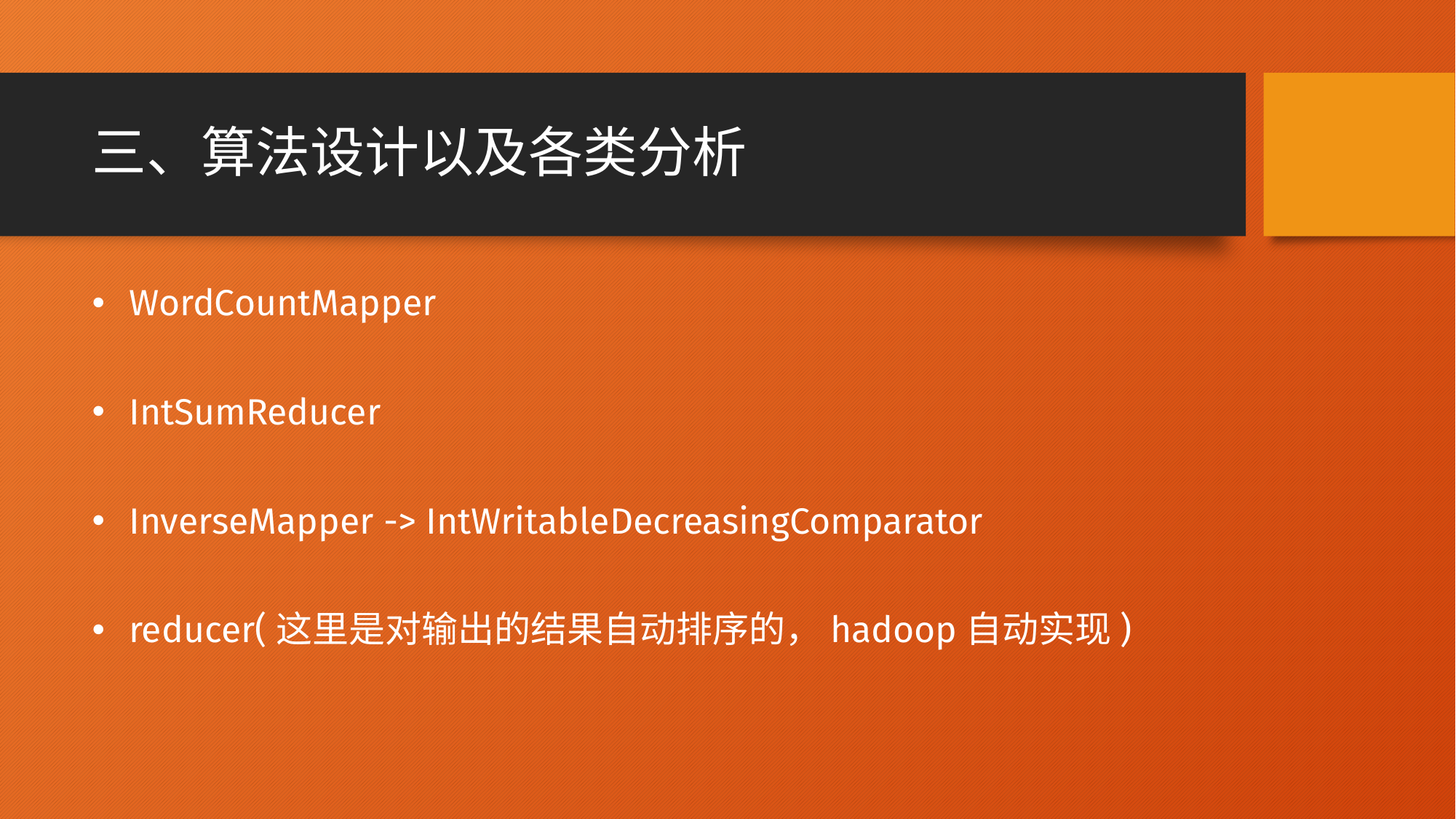

# 三、算法设计以及各类分析
 WordCountMapper

 IntSumReducer

 InverseMapper -> IntWritableDecreasingComparator

 reducer(这里是对输出的结果自动排序的，hadoop自动实现)